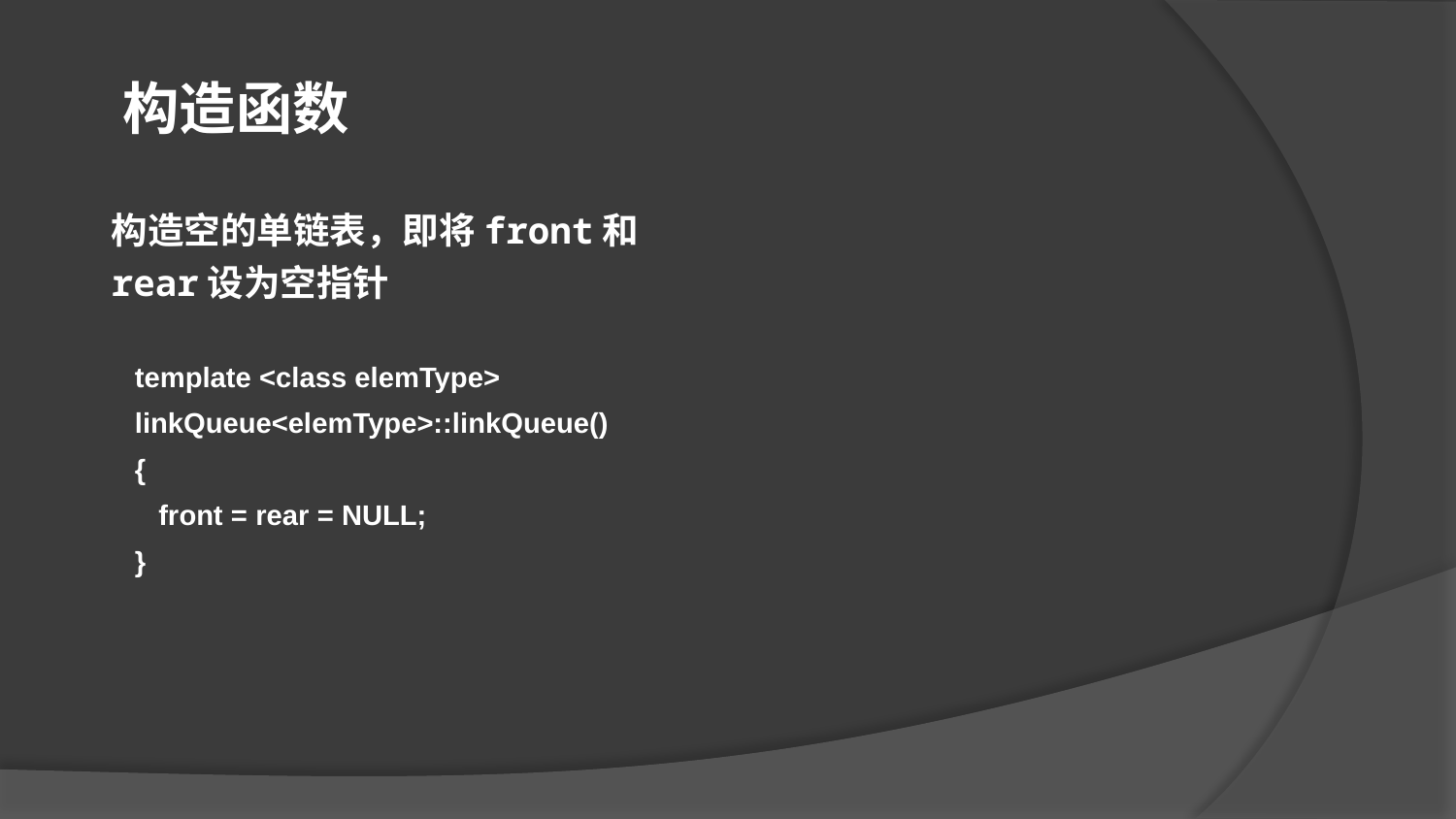

构造函数
构造空的单链表，即将front和rear设为空指针
template <class elemType>
linkQueue<elemType>::linkQueue()
{
   front = rear = NULL;
}